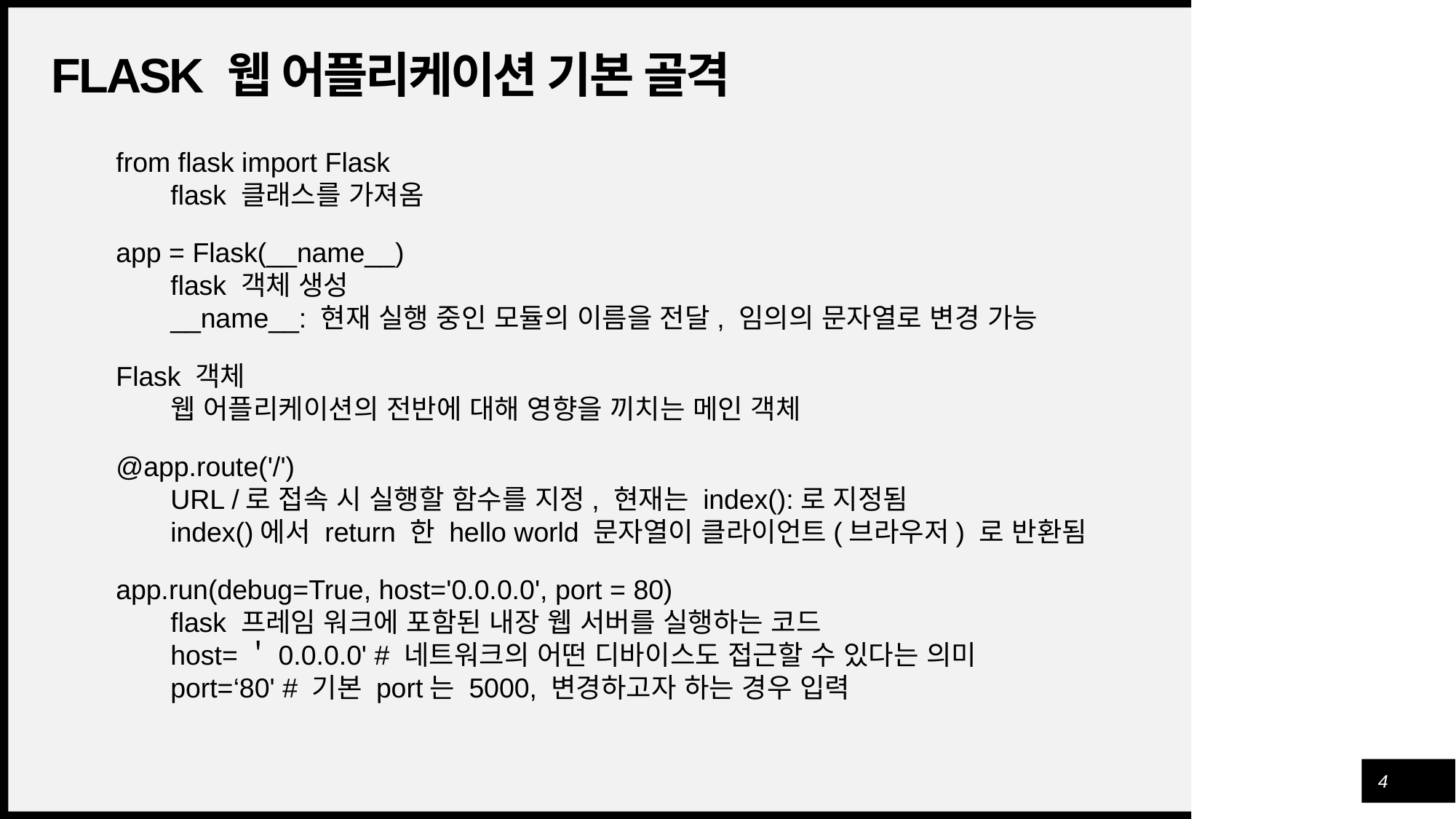

# Flask 웹 어플리케이션 기본 골격
from flask import Flask
flask 클래스를 가져옴
app = Flask(__name__)
flask 객체 생성
__name__: 현재 실행 중인 모듈의 이름을 전달, 임의의 문자열로 변경 가능
Flask 객체
웹 어플리케이션의 전반에 대해 영향을 끼치는 메인 객체
@app.route('/')
URL /로 접속 시 실행할 함수를 지정, 현재는 index():로 지정됨
index()에서 return 한 hello world 문자열이 클라이언트(브라우저) 로 반환됨
app.run(debug=True, host='0.0.0.0', port = 80)
flask 프레임 워크에 포함된 내장 웹 서버를 실행하는 코드
host=＇0.0.0.0' # 네트워크의 어떤 디바이스도 접근할 수 있다는 의미
port=‘80' # 기본 port는 5000, 변경하고자 하는 경우 입력
4